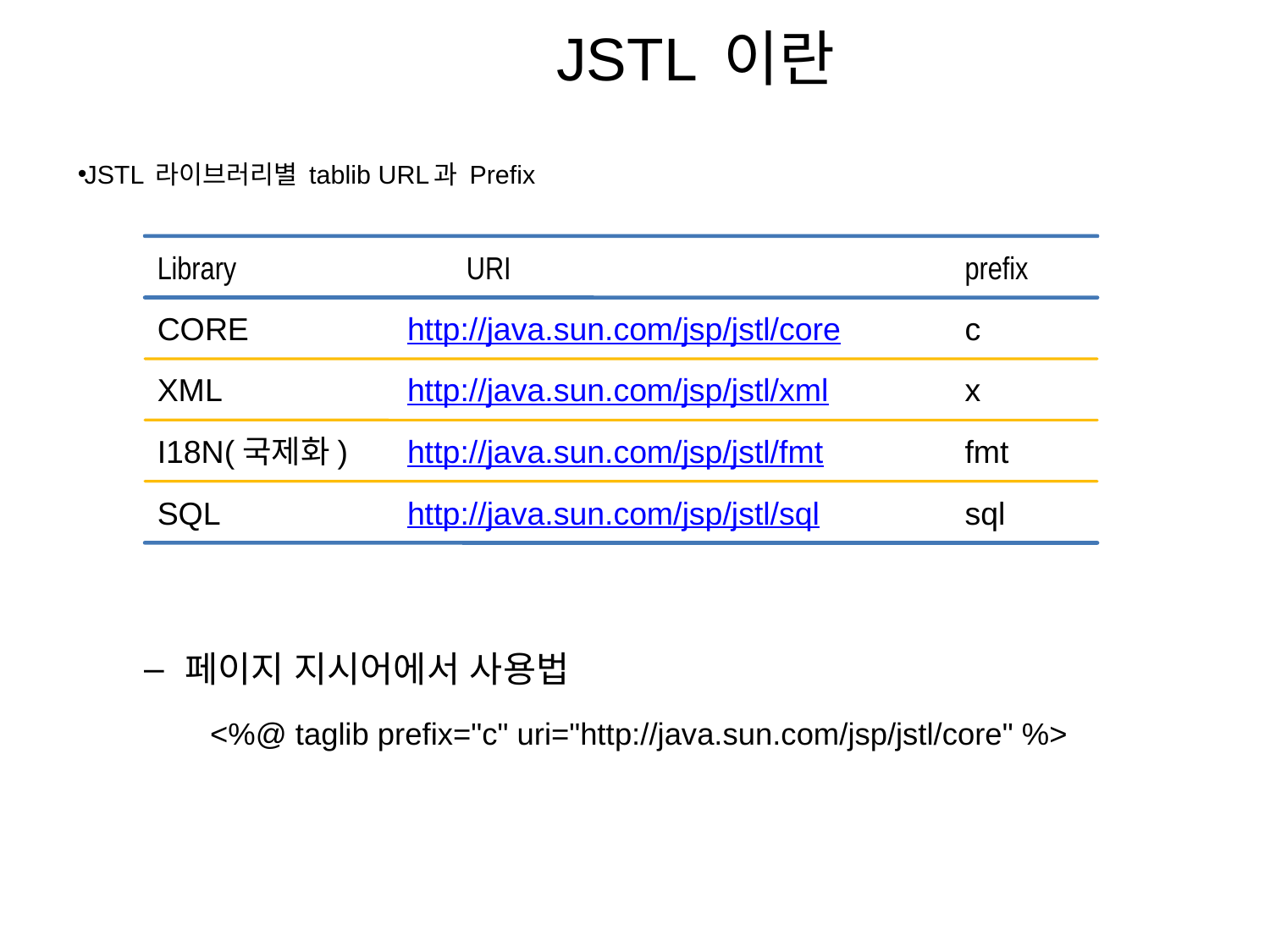

# JSTL 이란
JSTL 라이브러리별 tablib URL과 Prefix

페이지 지시어에서 사용법
<%@ taglib prefix="c" uri="http://java.sun.com/jsp/jstl/core" %>

Library

URI
prefix
CORE

http://java.sun.com/jsp/jstl/core
c
XML

http://java.sun.com/jsp/jstl/xml
x
I18N(국제화)

http://java.sun.com/jsp/jstl/fmt
fmt
SQL

http://java.sun.com/jsp/jstl/sql
sql